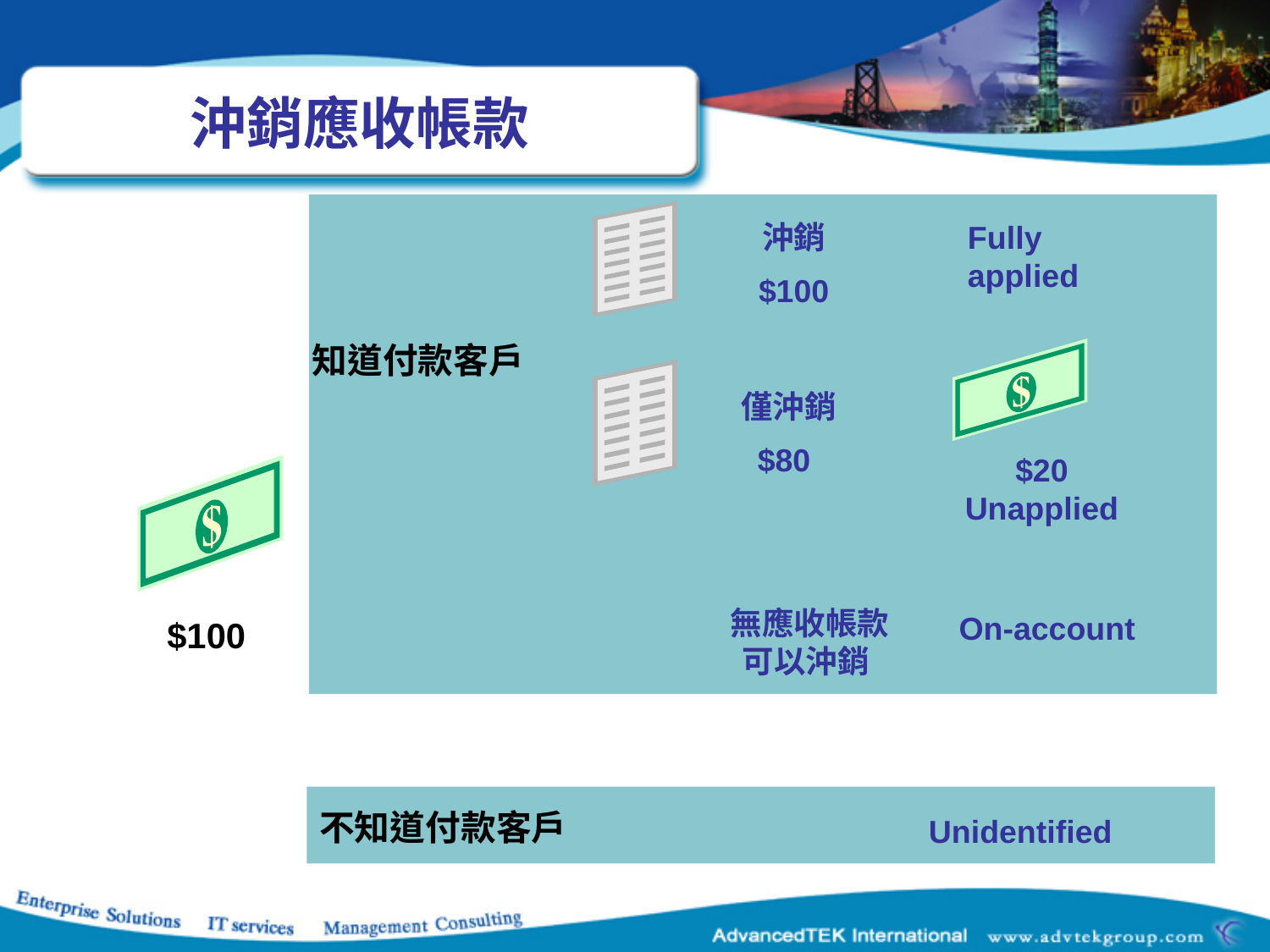

# 沖銷應收帳款

沖銷
$100
Fully
applied
知道付款客戶

僅沖銷
$80
$20 Unapplied
無應收帳款可以沖銷
On-account

$100

不知道付款客戶
Unidentified